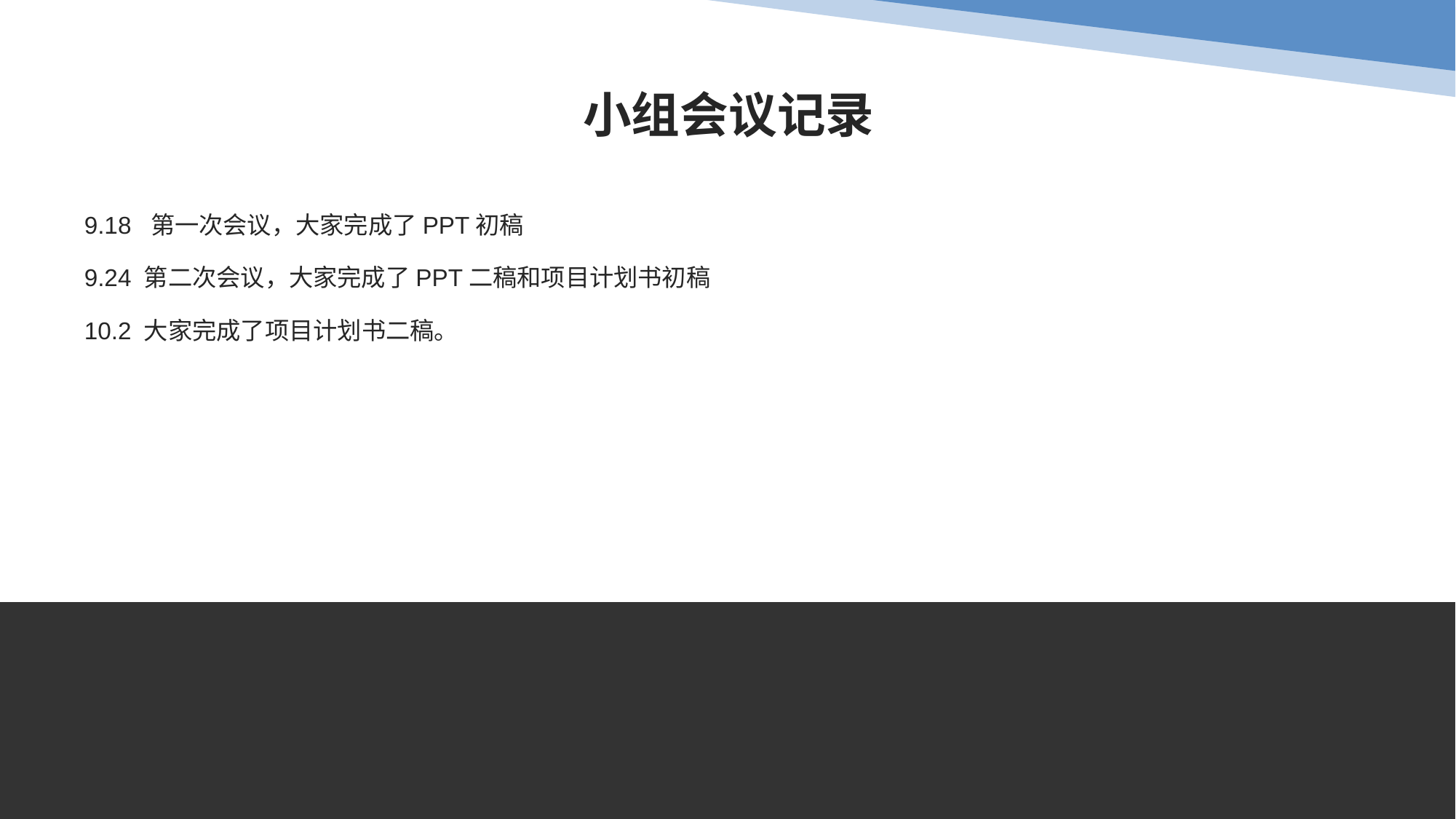

# 小组会议记录
9.18  第一次会议，大家完成了PPT初稿
9.24 第二次会议，大家完成了PPT二稿和项目计划书初稿
10.2 大家完成了项目计划书二稿。